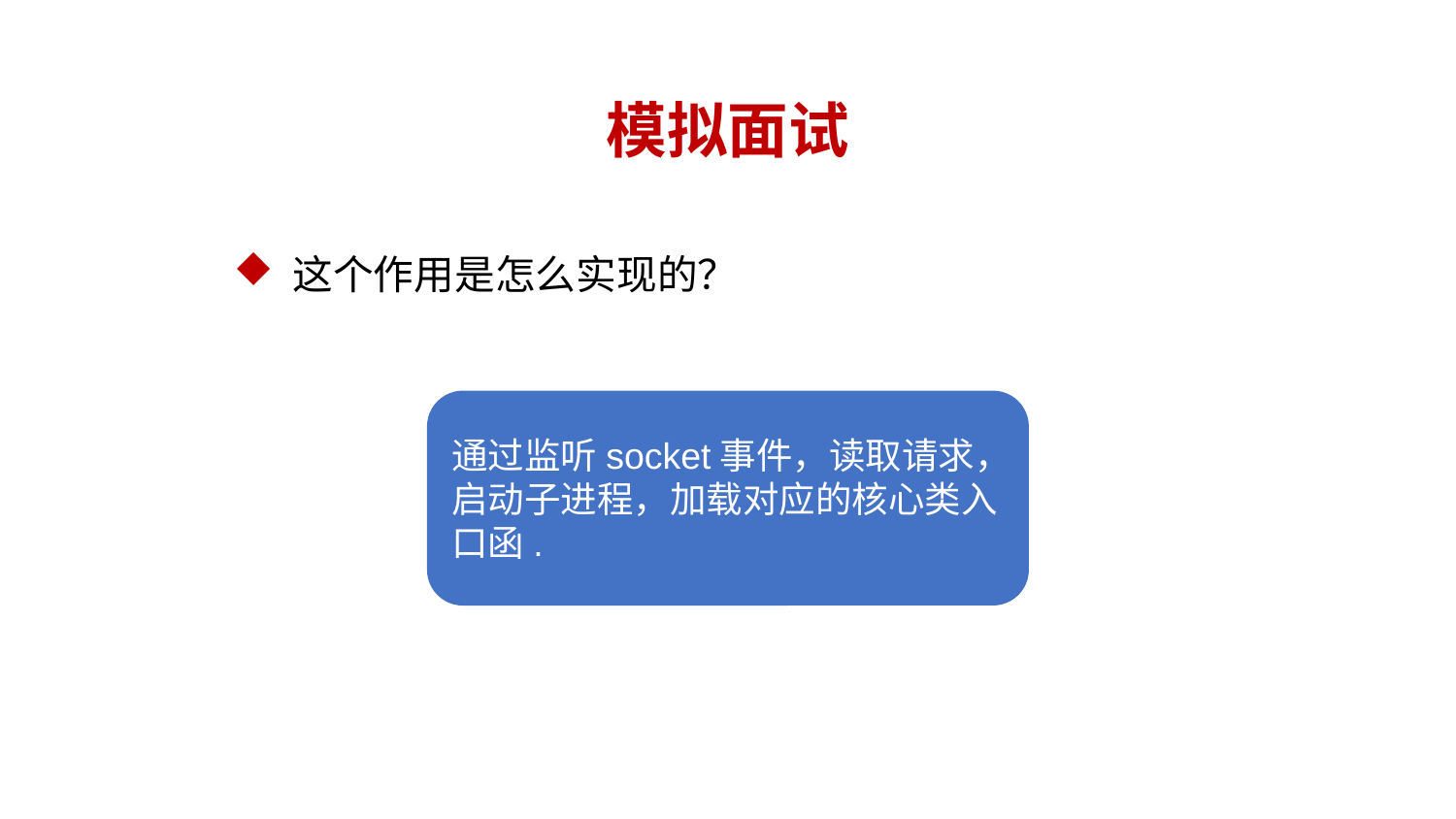

# 模拟面试
 这个作用是怎么实现的？

通过监听socket事件，读取请求，启动子进程，加载对应的核心类入口函.